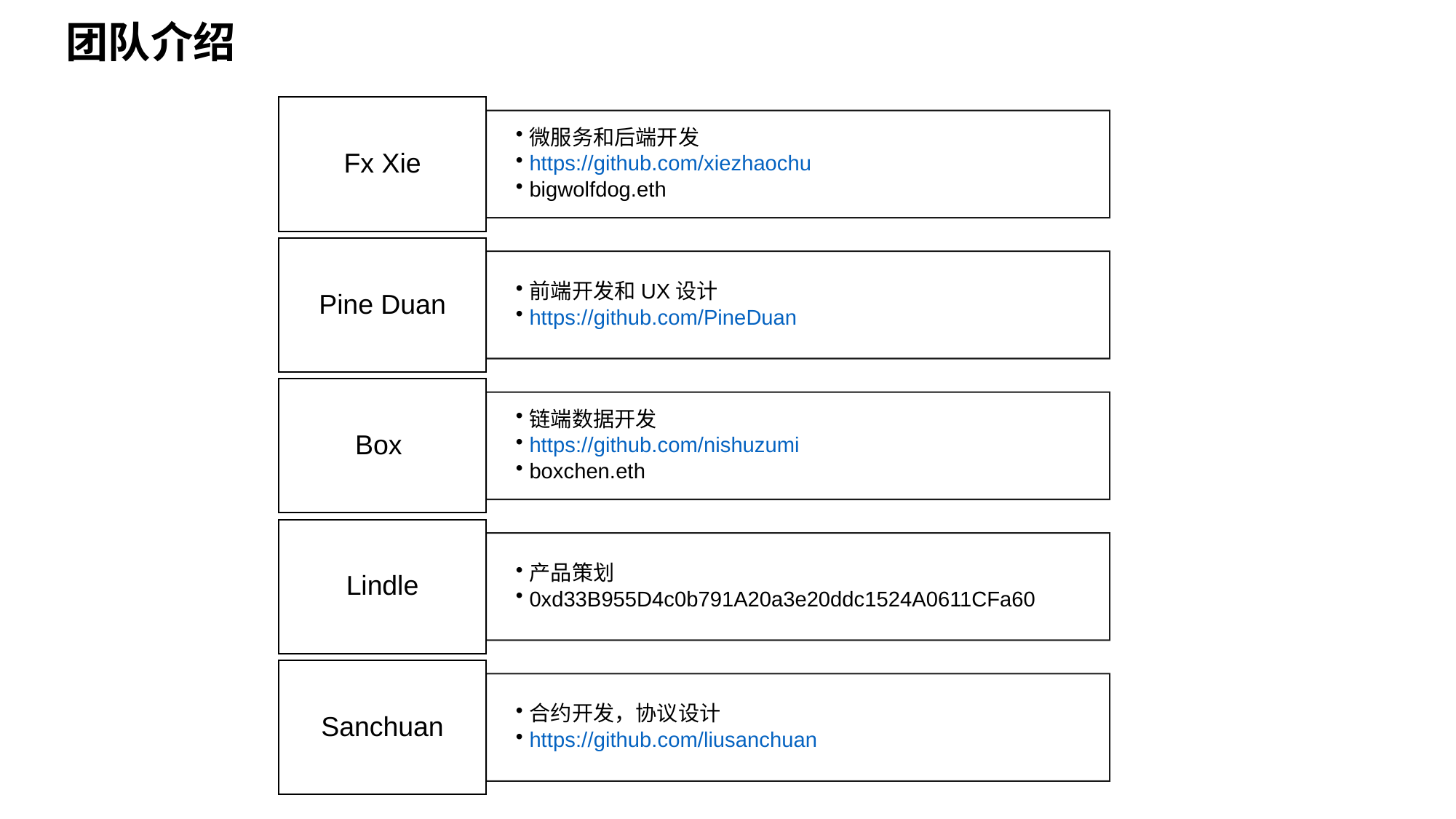

# 团队介绍
微服务和后端开发
https://github.com/xiezhaochu
bigwolfdog.eth
Fx Xie
前端开发和UX设计
https://github.com/PineDuan
Pine Duan
链端数据开发
https://github.com/nishuzumi
boxchen.eth
Box
产品策划
0xd33B955D4c0b791A20a3e20ddc1524A0611CFa60
Lindle
合约开发，协议设计
https://github.com/liusanchuan
Sanchuan